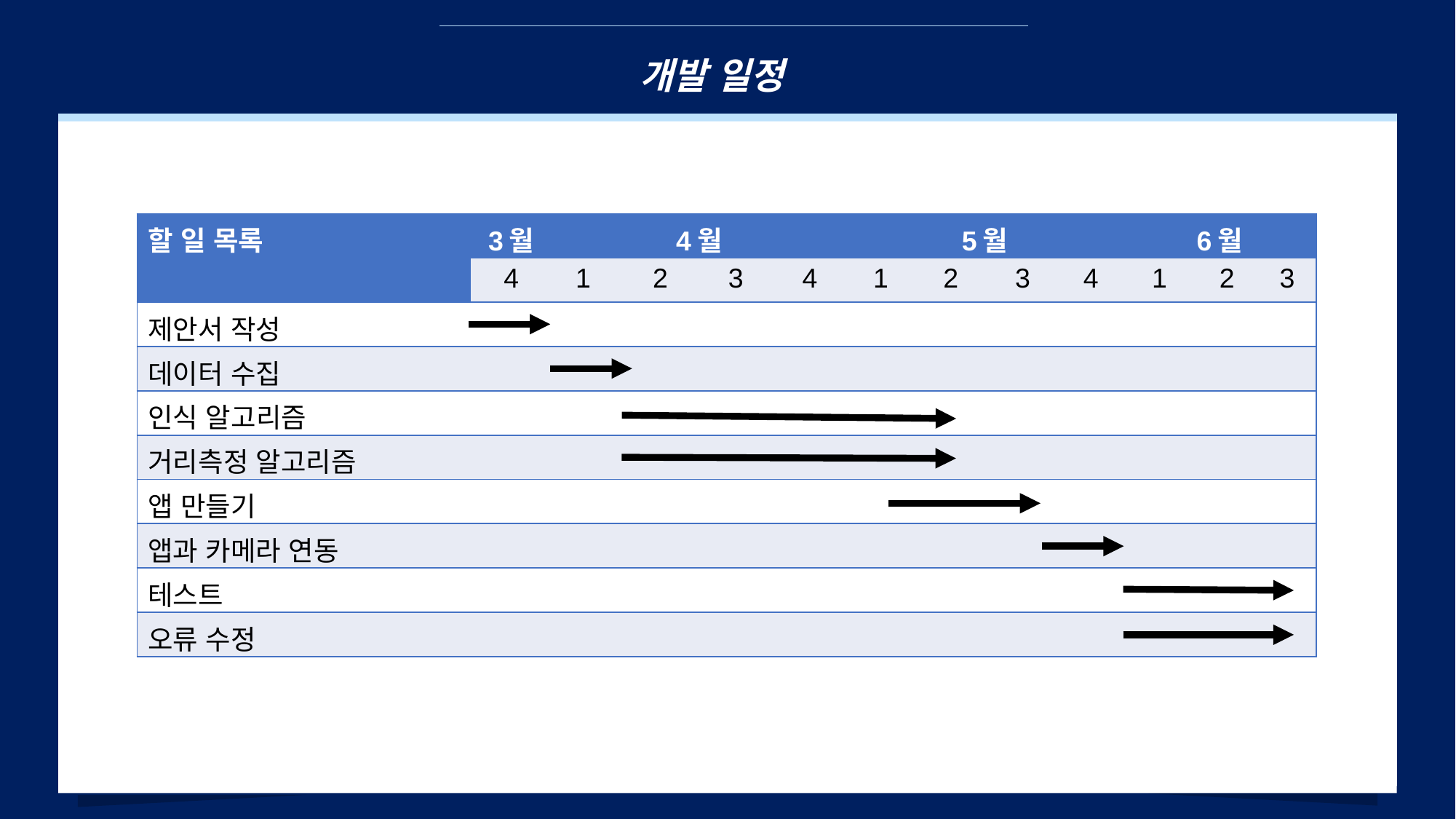

개발 일정

| 할 일 목록 | 3월 | 4월 |  |  |  | 5월 |  |  |  | 6월 |  |  |
| --- | --- | --- | --- | --- | --- | --- | --- | --- | --- | --- | --- | --- |
|  | 4 | 1 | 2 | 3 | 4 | 1 | 2 | 3 | 4 | 1 | 2 | 3 |
| 제안서 작성 |  |  |  |  |  |  |  |  |  |  |  |  |
| 데이터 수집 |  |  |  |  |  |  |  |  |  |  |  |  |
| 인식 알고리즘 |  |  |  |  |  |  |  |  |  |  |  |  |
| 거리측정 알고리즘 |  |  |  |  |  |  |  |  |  |  |  |  |
| 앱 만들기 |  |  |  |  |  |  |  |  |  |  |  |  |
| 앱과 카메라 연동 |  |  |  |  |  |  |  |  |  |  |  |  |
| 테스트 |  |  |  |  |  |  |  |  |  |  |  |  |
| 오류 수정 |  |  |  |  |  |  |  |  |  |  |  |  |